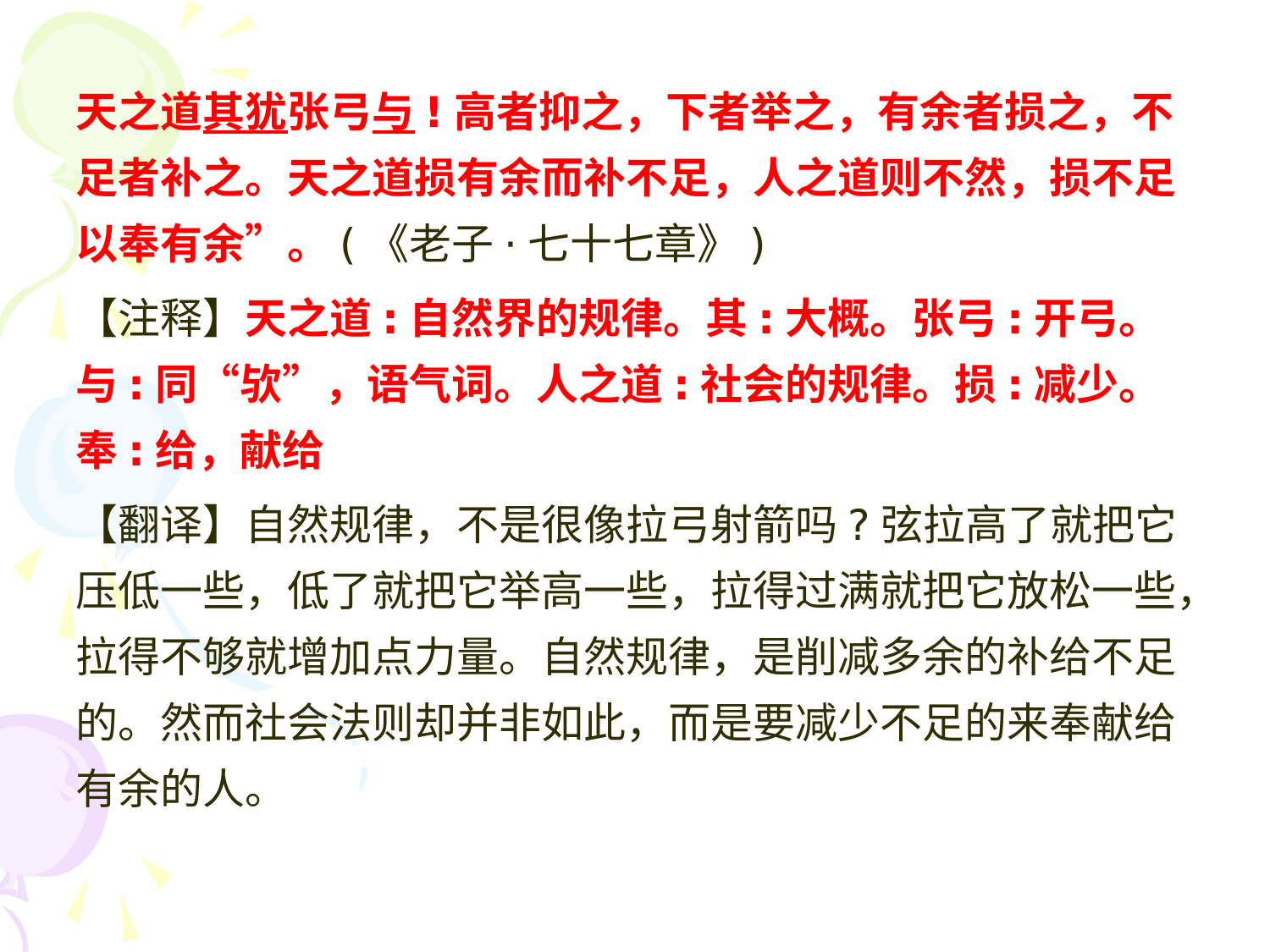

天之道其犹张弓与!高者抑之，下者举之，有余者损之，不足者补之。天之道损有余而补不足，人之道则不然，损不足以奉有余”。(《老子·七十七章》)
【注释】天之道:自然界的规律。其:大概。张弓:开弓。与:同“欤”，语气词。人之道:社会的规律。损:减少。奉:给，献给
【翻译】自然规律，不是很像拉弓射箭吗?弦拉高了就把它压低一些，低了就把它举高一些，拉得过满就把它放松一些，拉得不够就增加点力量。自然规律，是削减多余的补给不足的。然而社会法则却并非如此，而是要减少不足的来奉献给有余的人。